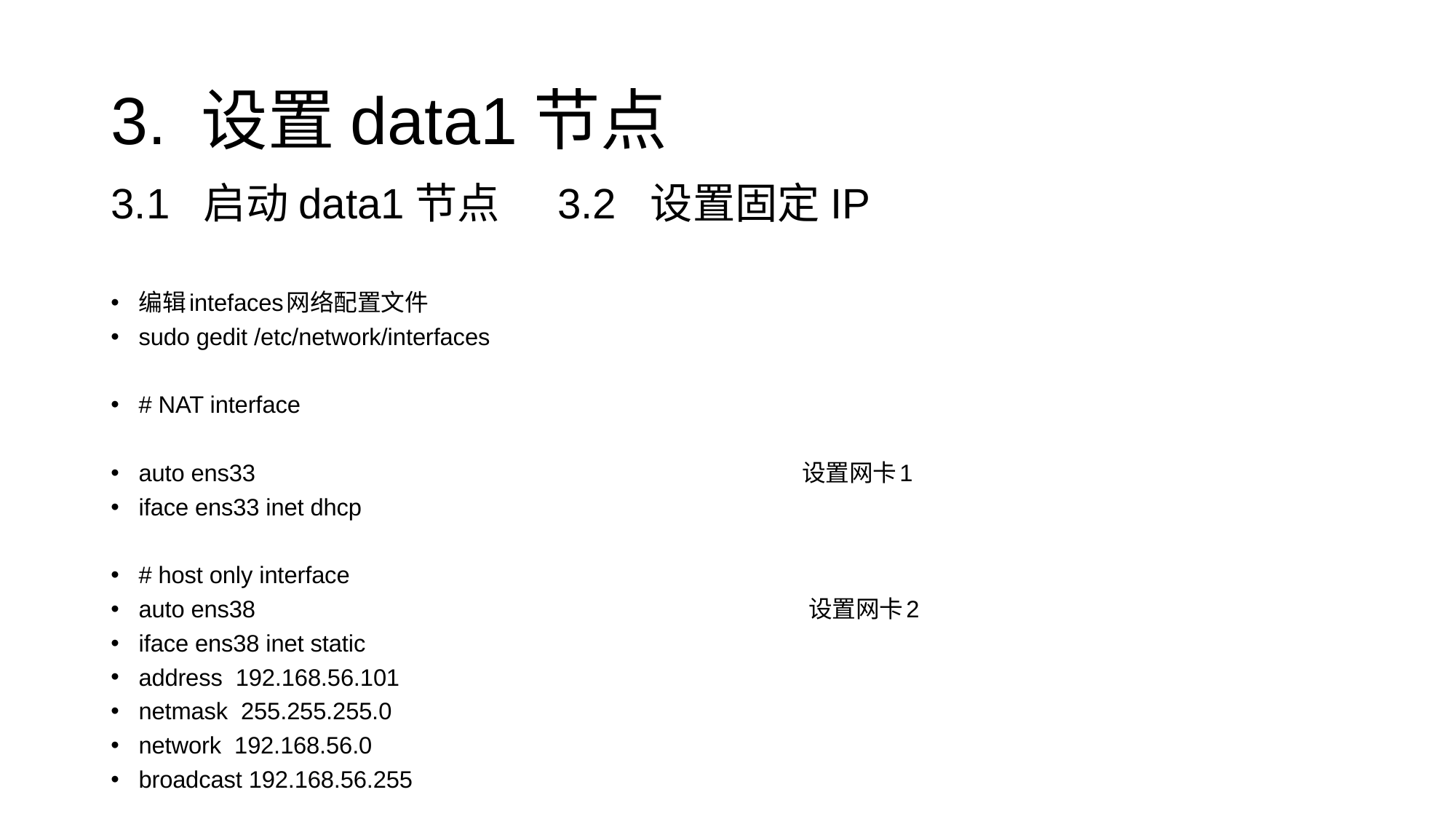

# 3. 设置data1节点
3.1  启动data1节点     3.2  设置固定IP
编辑intefaces网络配置文件
sudo gedit /etc/network/interfaces

# NAT interface

auto ens33                                                                                   设置网卡1
iface ens33 inet dhcp

# host only interface
auto ens38                                                                                    设置网卡2
iface ens38 inet static
address  192.168.56.101
netmask  255.255.255.0
network  192.168.56.0
broadcast 192.168.56.255